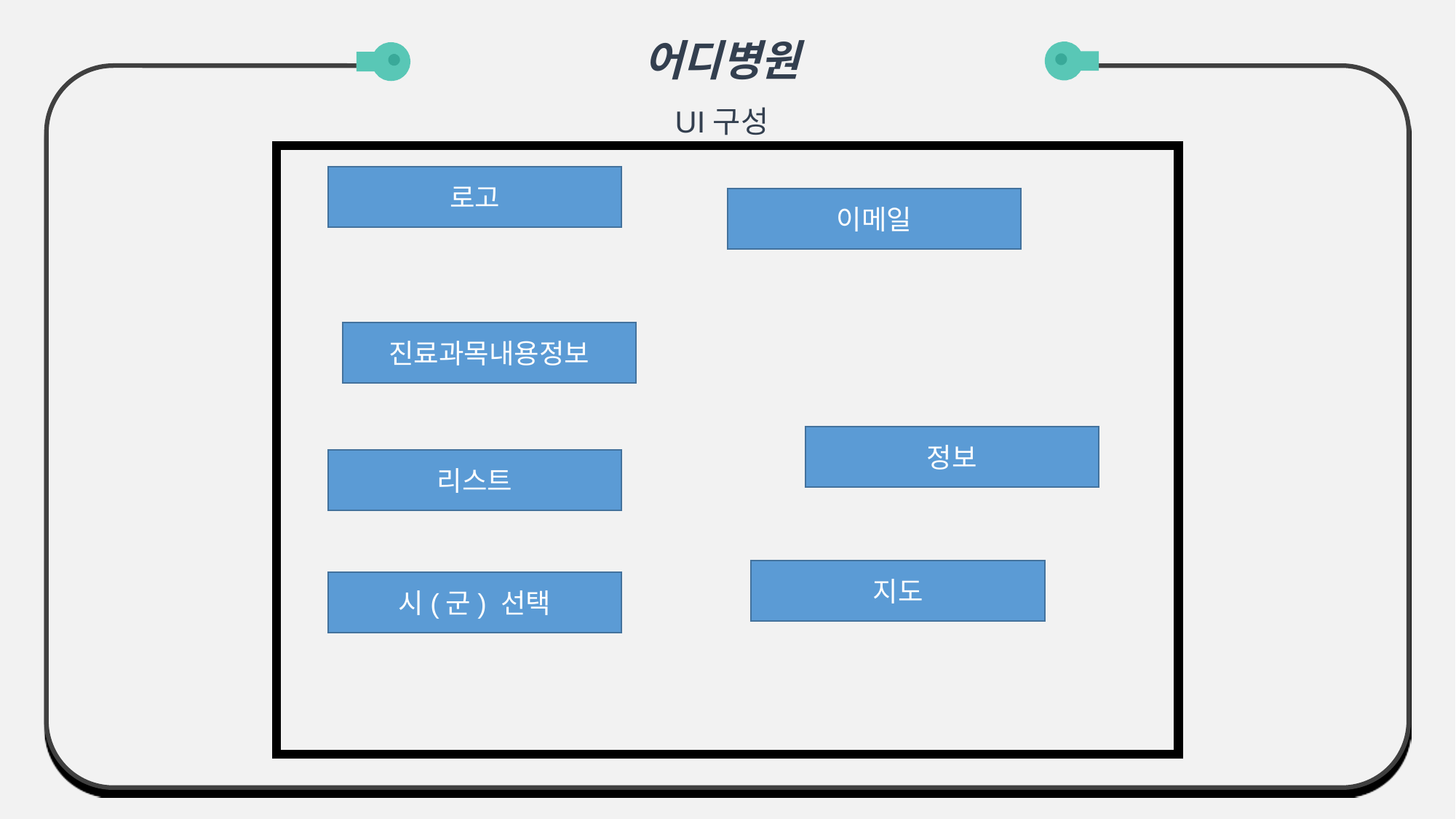

어디병원
UI구성

로고
이메일
진료과목내용정보
정보
리스트
지도
시(군) 선택